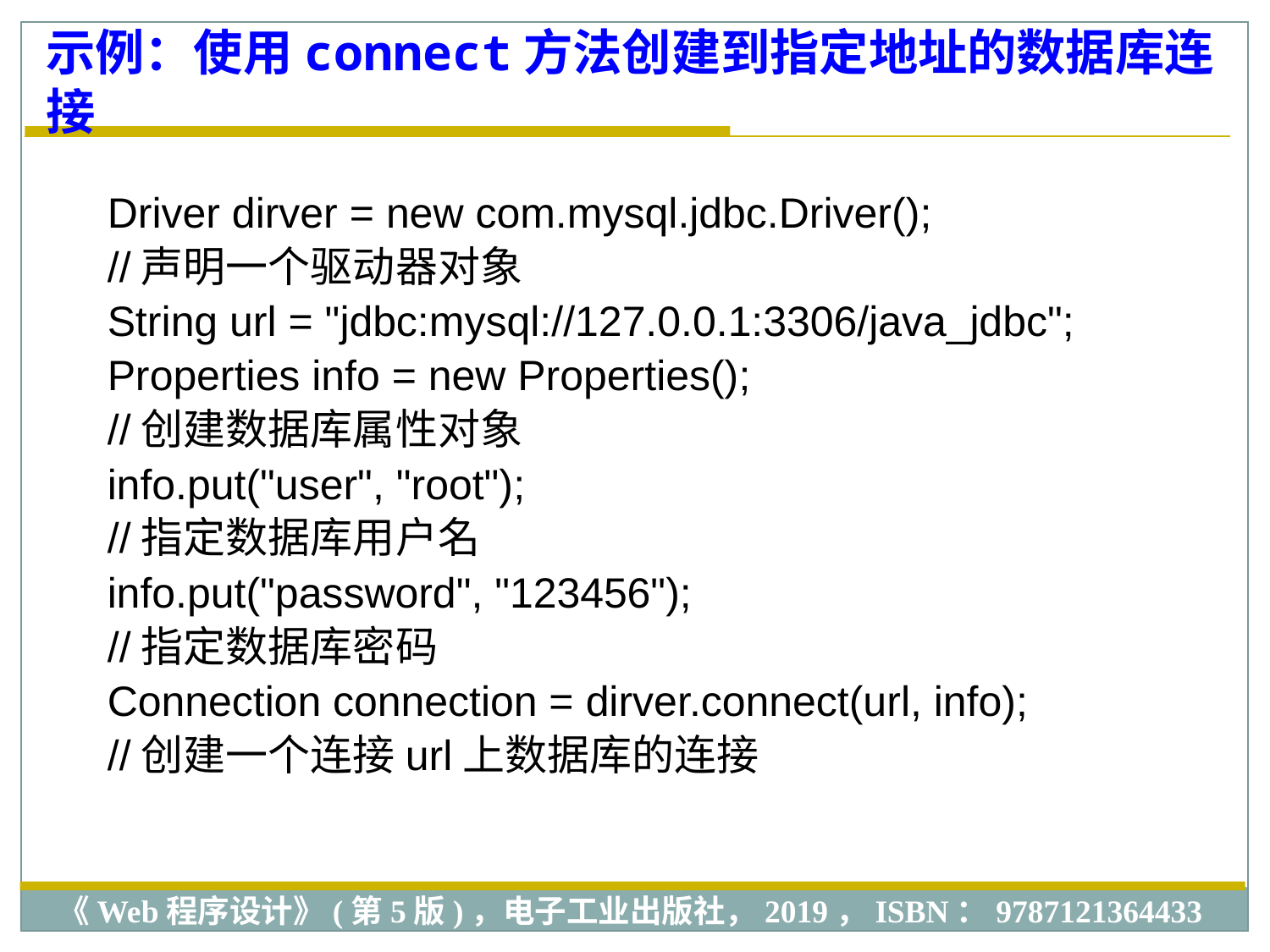

示例：使用connect方法创建到指定地址的数据库连接
Driver dirver = new com.mysql.jdbc.Driver();
//声明一个驱动器对象
String url = "jdbc:mysql://127.0.0.1:3306/java_jdbc";
Properties info = new Properties();
//创建数据库属性对象
info.put("user", "root");
//指定数据库用户名
info.put("password", "123456");
//指定数据库密码
Connection connection = dirver.connect(url, info);
//创建一个连接url上数据库的连接